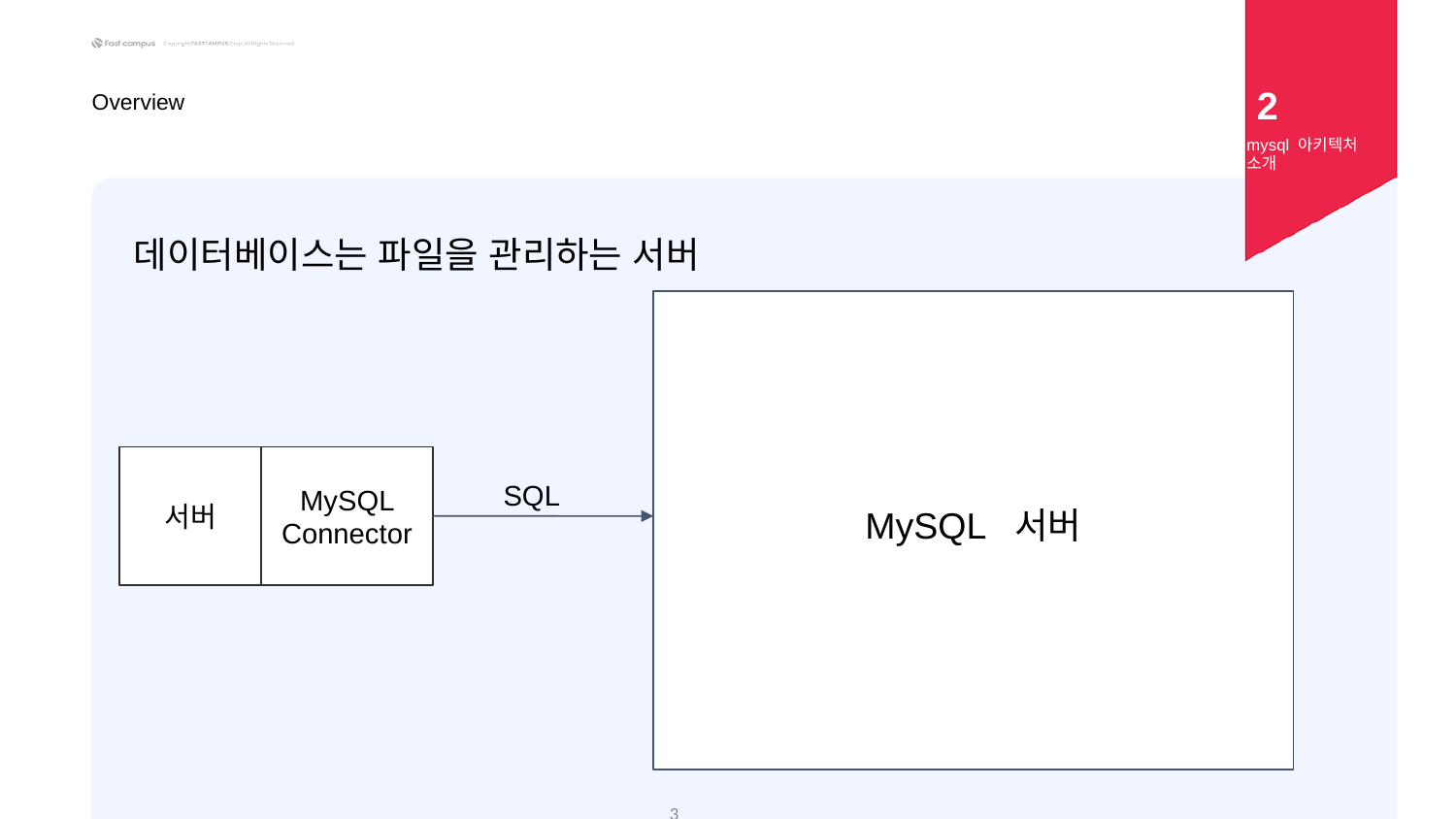

2
Overview
mysql 아키텍처 소개
데이터베이스는 파일을 관리하는 서버
MySQL  서버

   서버
MySQL Connector
SQL
3